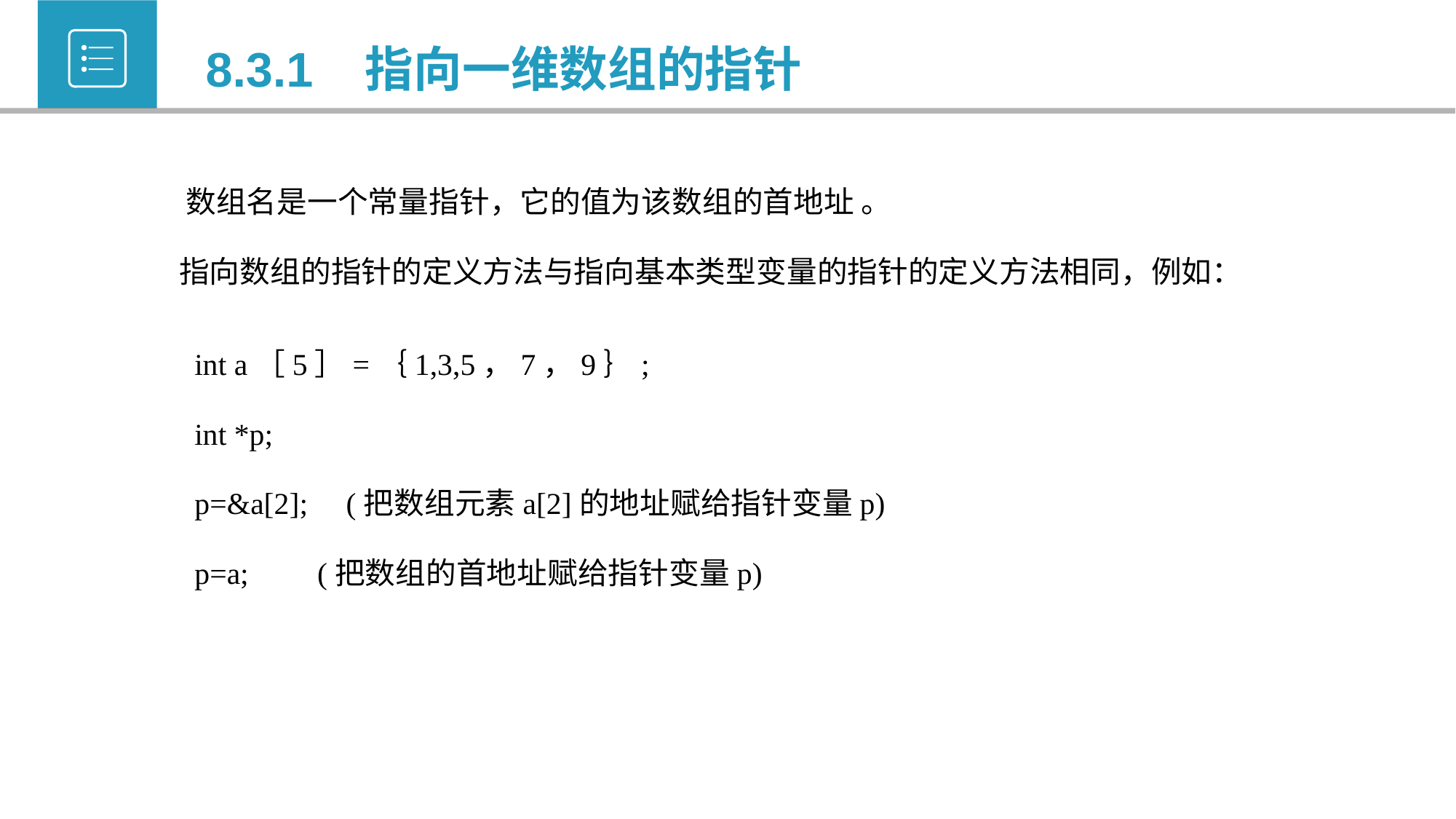

8.3.1   指向一维数组的指针
         数组名是一个常量指针，它的值为该数组的首地址 。
        指向数组的指针的定义方法与指向基本类型变量的指针的定义方法相同，例如：
int a［5］=｛1,3,5，7，9｝;
int *p;
p=&a[2];     (把数组元素a[2]的地址赋给指针变量p)
p=a;         (把数组的首地址赋给指针变量p)